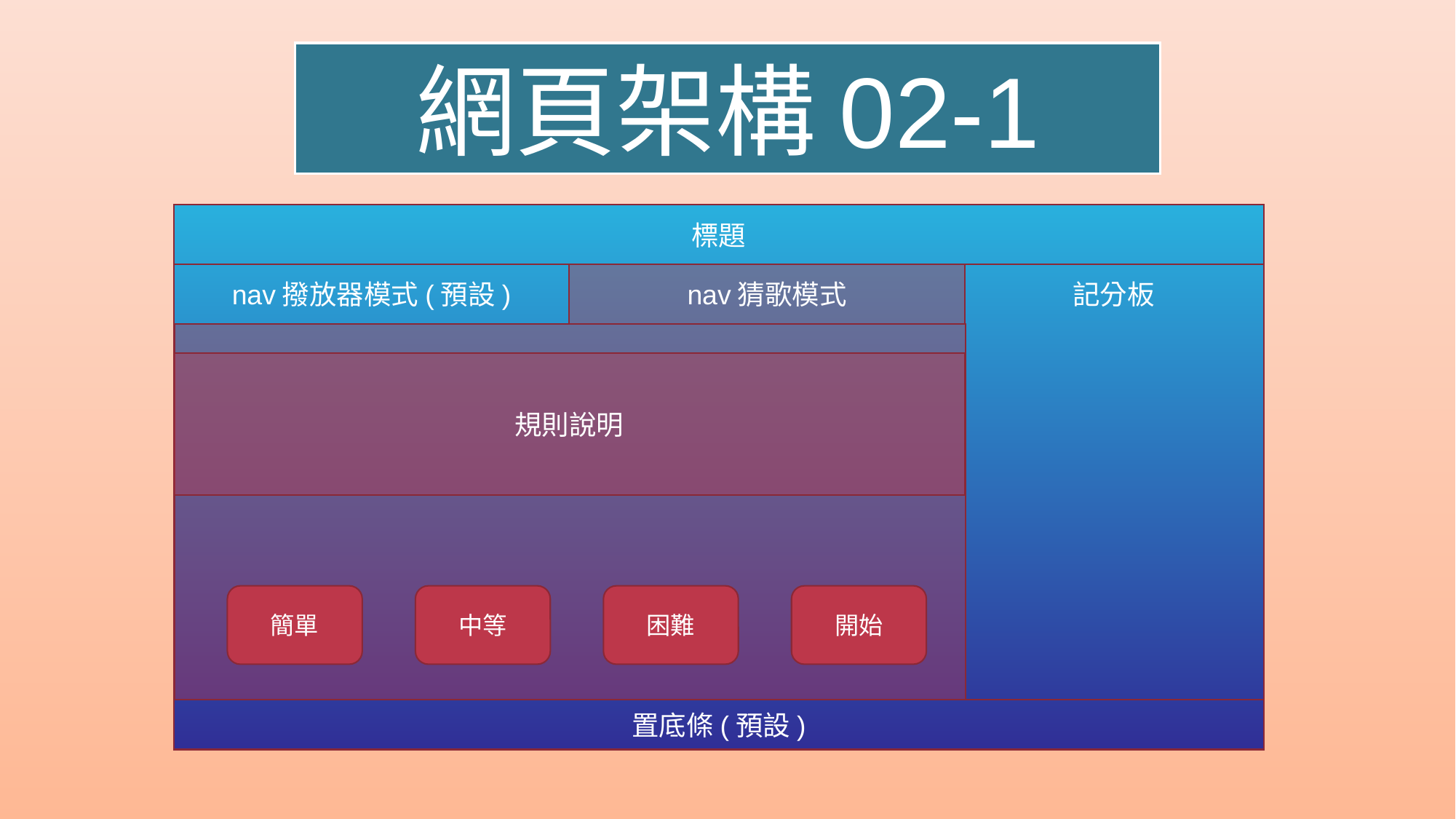

網頁架構02-1

標題
nav撥放器模式(預設)
nav猜歌模式
記分板

規則說明
困難
開始
簡單
中等
置底條(預設)